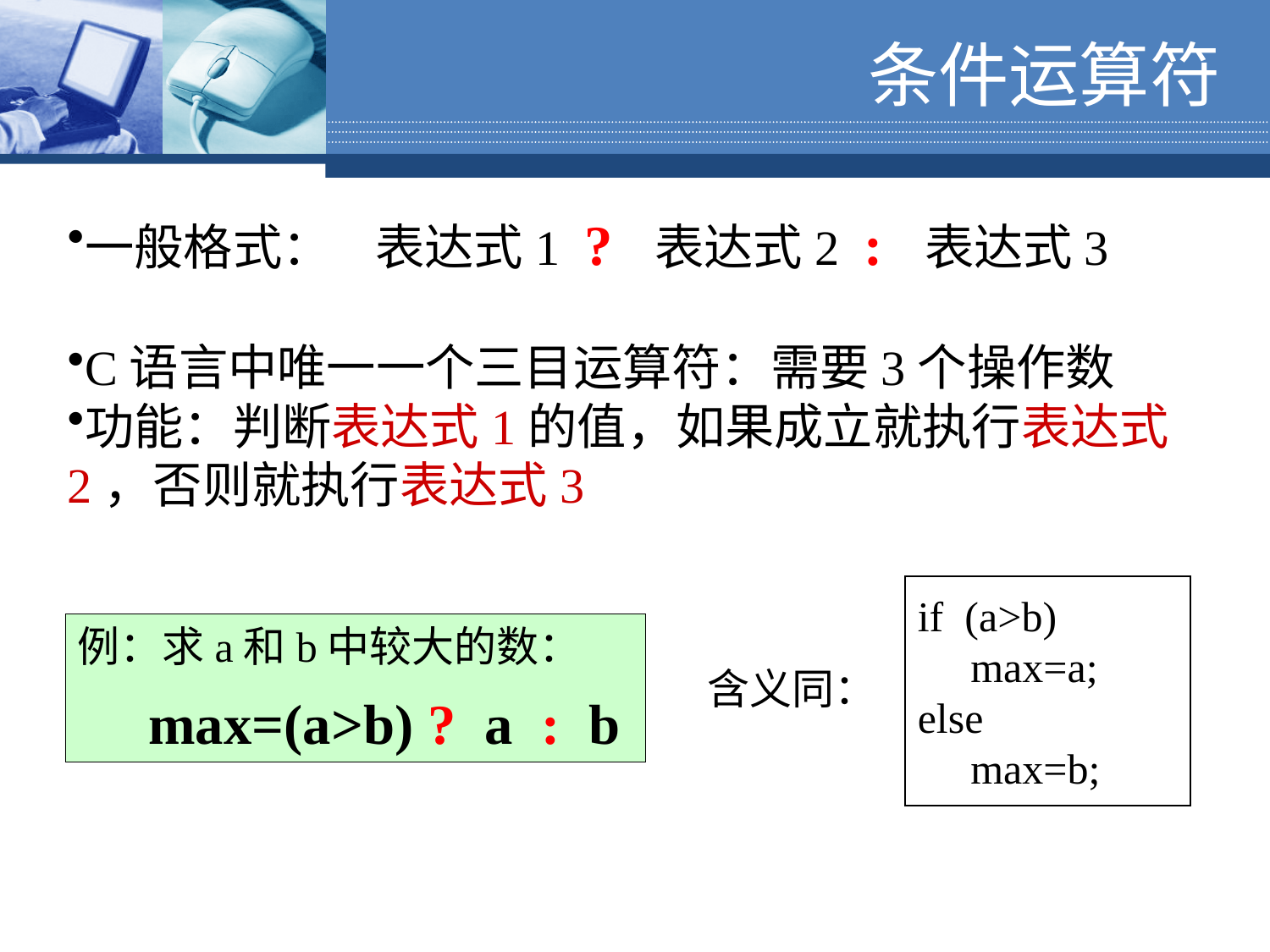

# 条件运算符
一般格式：    表达式1  ?  表达式2  :  表达式3

C语言中唯一一个三目运算符：需要3个操作数
功能：判断表达式1的值，如果成立就执行表达式2，否则就执行表达式3
if  (a>b)
     max=a;
else
     max=b;
例：求a和b中较大的数：

     max=(a>b) ?  a  :  b
含义同：